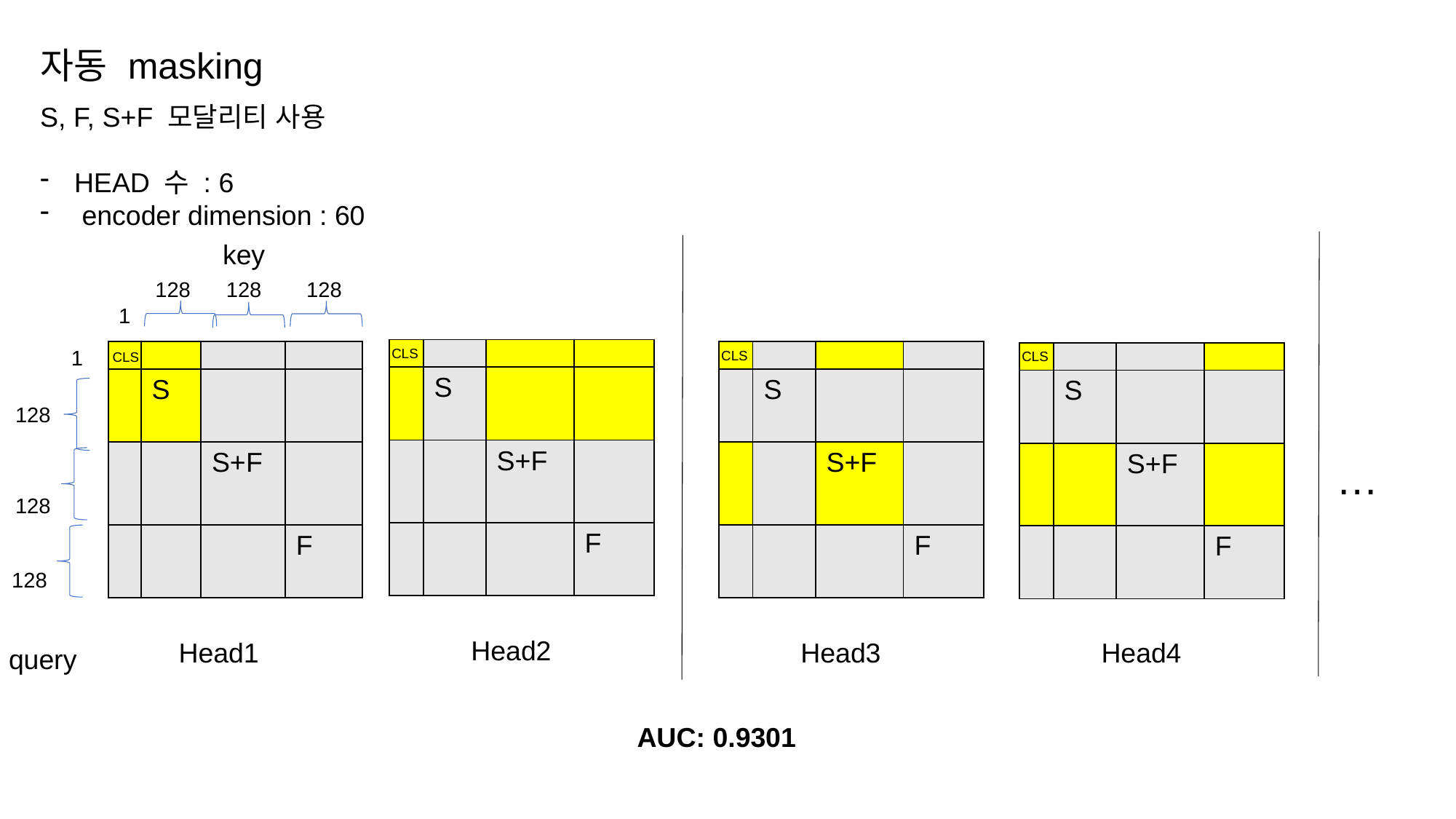

# 자동 masking
S, F, S+F 모달리티 사용

HEAD 수 : 6
 encoder dimension : 60
key
128
128
128

1
1
CLS
|  |  |  |  |
| --- | --- | --- | --- |
|  | S |  |  |
|  |  | S+F |  |
|  |  |  | F |
|  |  |  |  |
| --- | --- | --- | --- |
|  | S |  |  |
|  |  | S+F |  |
|  |  |  | F |
CLS
|  |  |  |  |
| --- | --- | --- | --- |
|  | S |  |  |
|  |  | S+F |  |
|  |  |  | F |
CLS
|  |  |  |  |
| --- | --- | --- | --- |
|  | S |  |  |
|  |  | S+F |  |
|  |  |  | F |
CLS

128
…

128

128
Head2
Head1
Head3
Head4
query
AUC: 0.9301
2